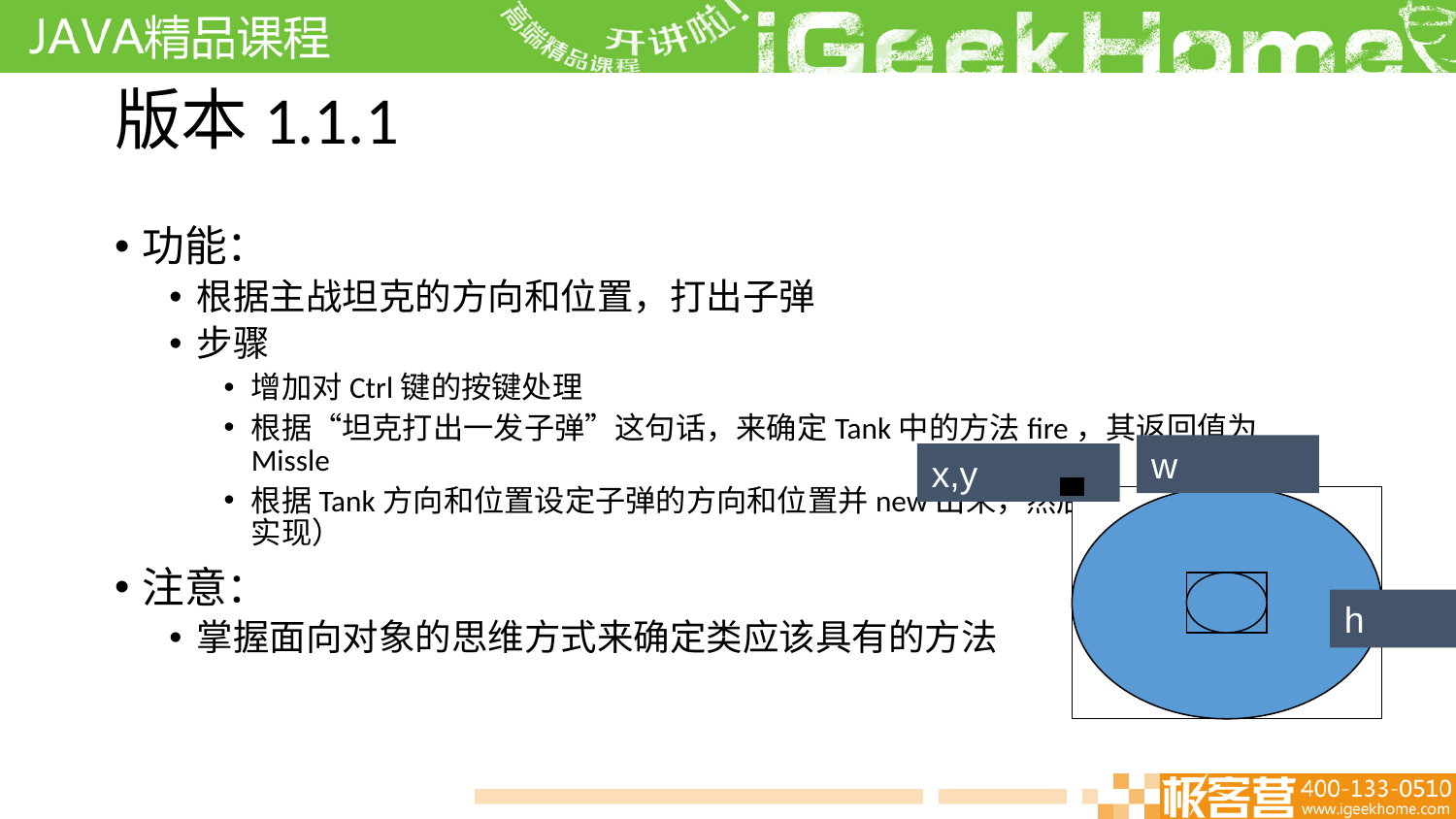

# 版本1.1.1
功能：
根据主战坦克的方向和位置，打出子弹
步骤
增加对Ctrl键的按键处理
根据“坦克打出一发子弹”这句话，来确定Tank中的方法fire，其返回值为Missle
根据Tank方向和位置设定子弹的方向和位置并new出来，然后返回（fire方法的实现）
注意：
掌握面向对象的思维方式来确定类应该具有的方法
w
x,y

h